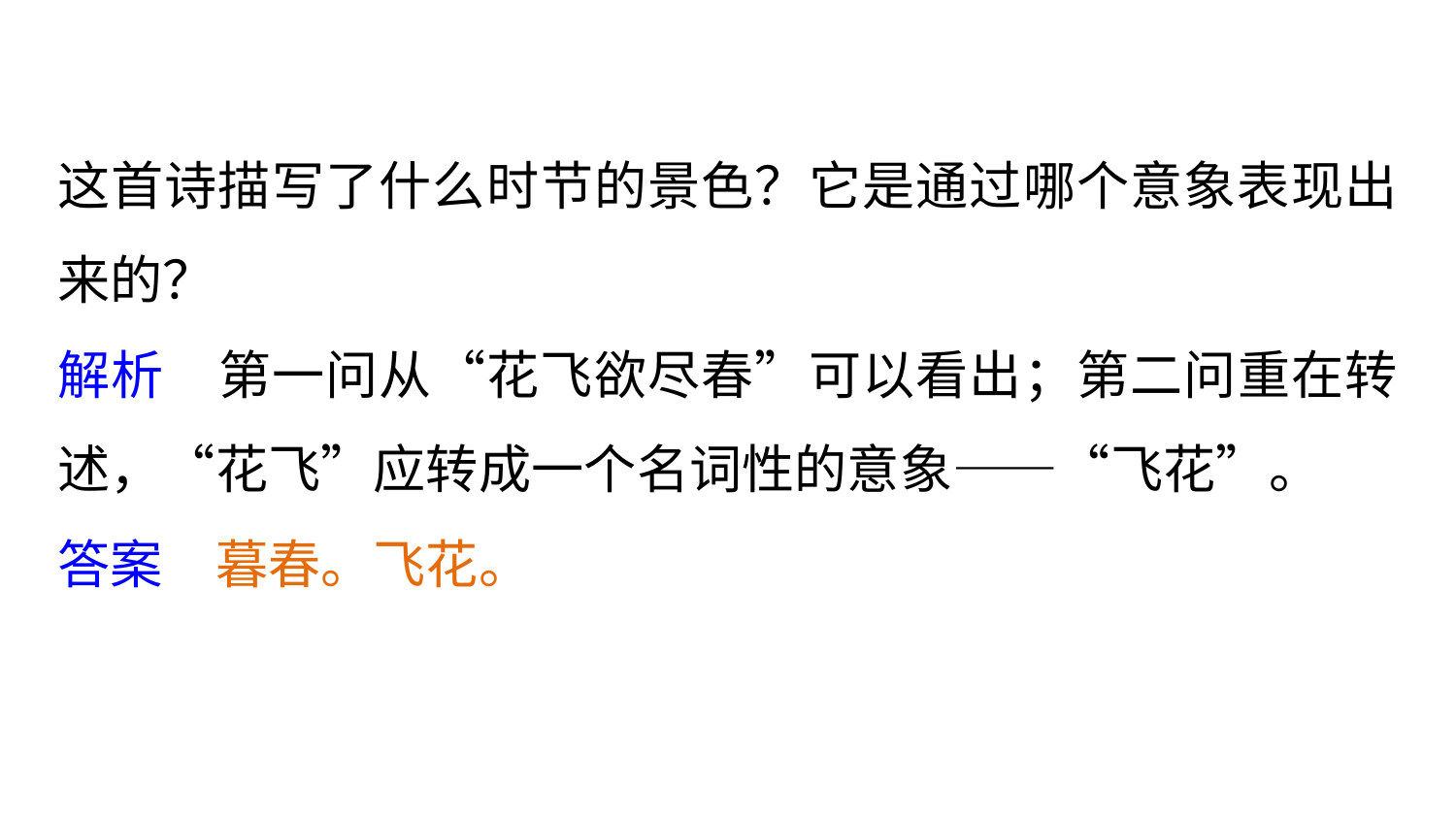

这首诗描写了什么时节的景色？它是通过哪个意象表现出来的？
解析　第一问从“花飞欲尽春”可以看出；第二问重在转述，“花飞”应转成一个名词性的意象——“飞花”。
答案　暮春。飞花。